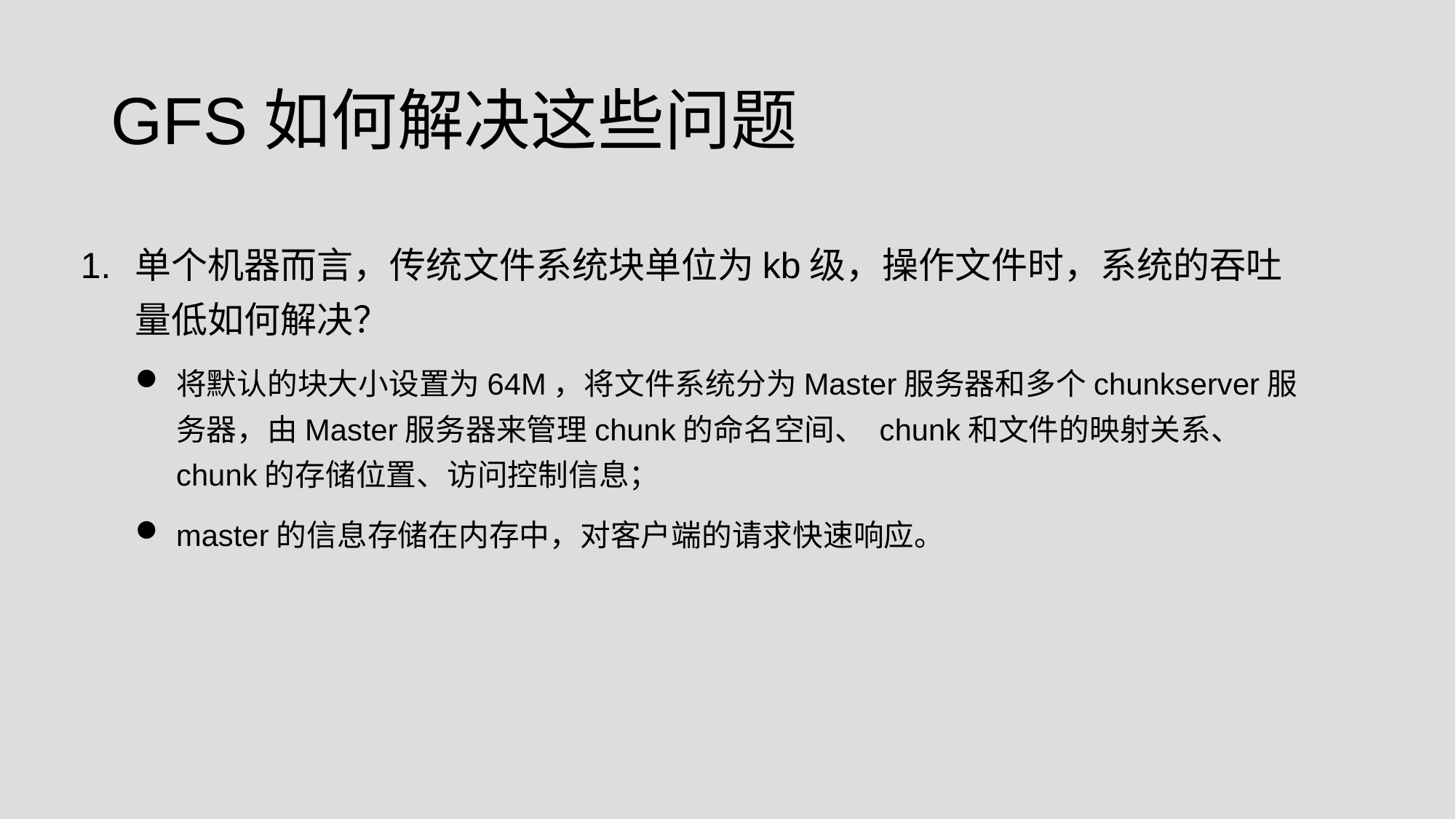

# GFS如何解决这些问题
单个机器而言，传统文件系统块单位为kb级，操作文件时，系统的吞吐量低如何解决？
将默认的块大小设置为64M，将文件系统分为Master服务器和多个chunkserver服务器，由Master服务器来管理chunk的命名空间、 chunk和文件的映射关系、 chunk的存储位置、访问控制信息；
master的信息存储在内存中，对客户端的请求快速响应。